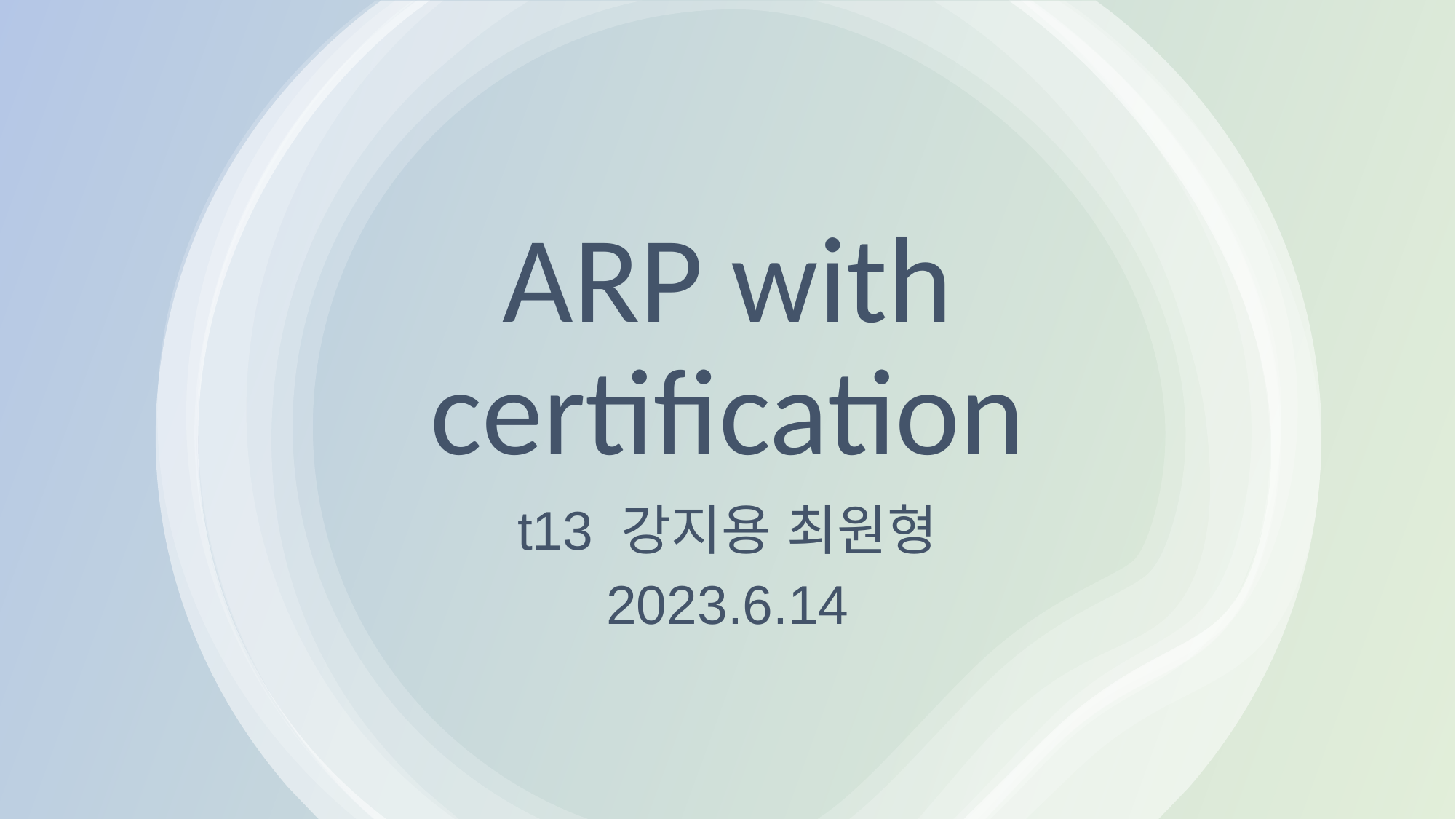

# ARP with certification
t13 강지용 최원형
2023.6.14